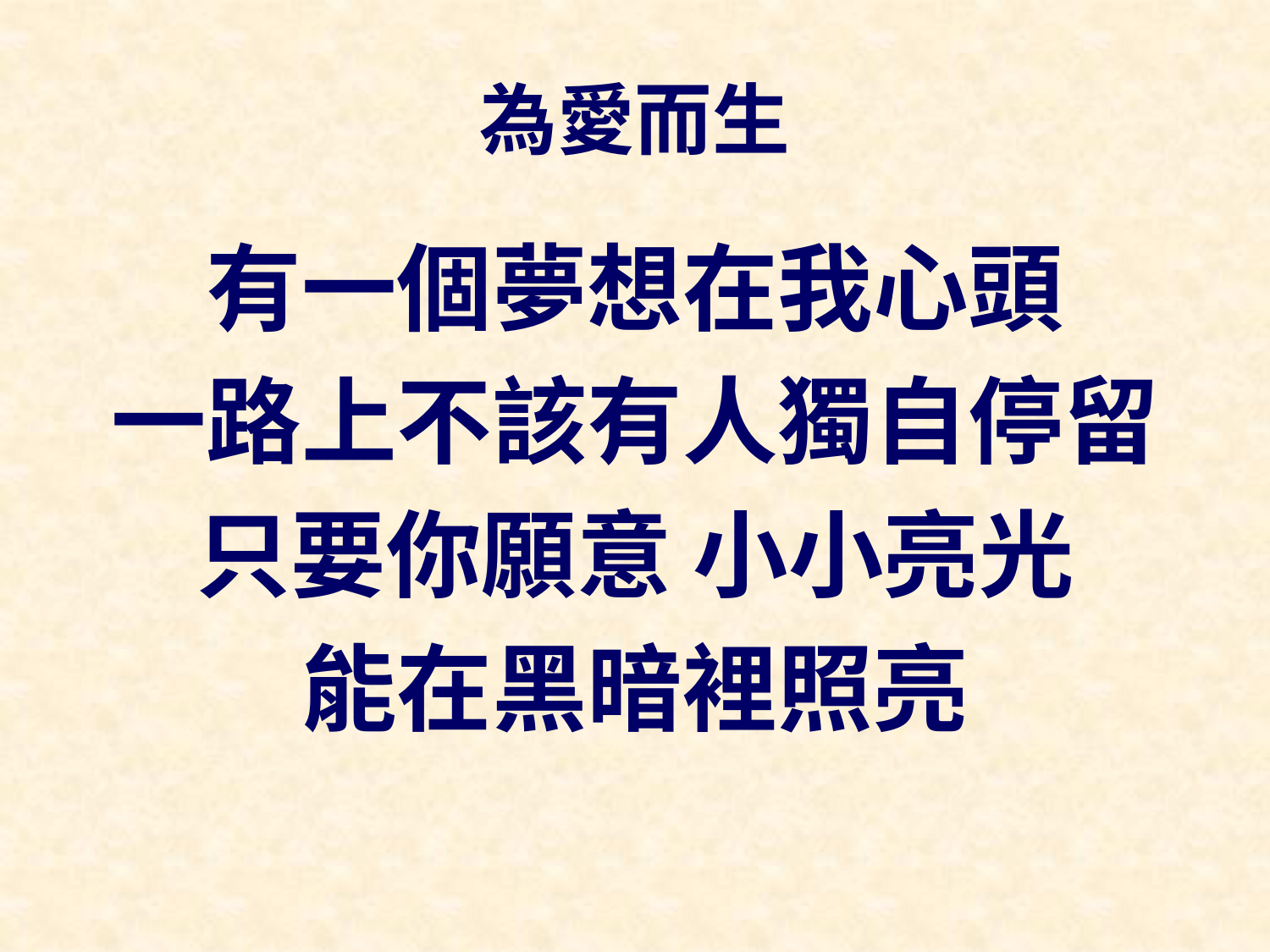

# 為愛而生
有一個夢想在我心頭
一路上不該有人獨自停留
只要你願意 小小亮光
能在黑暗裡照亮